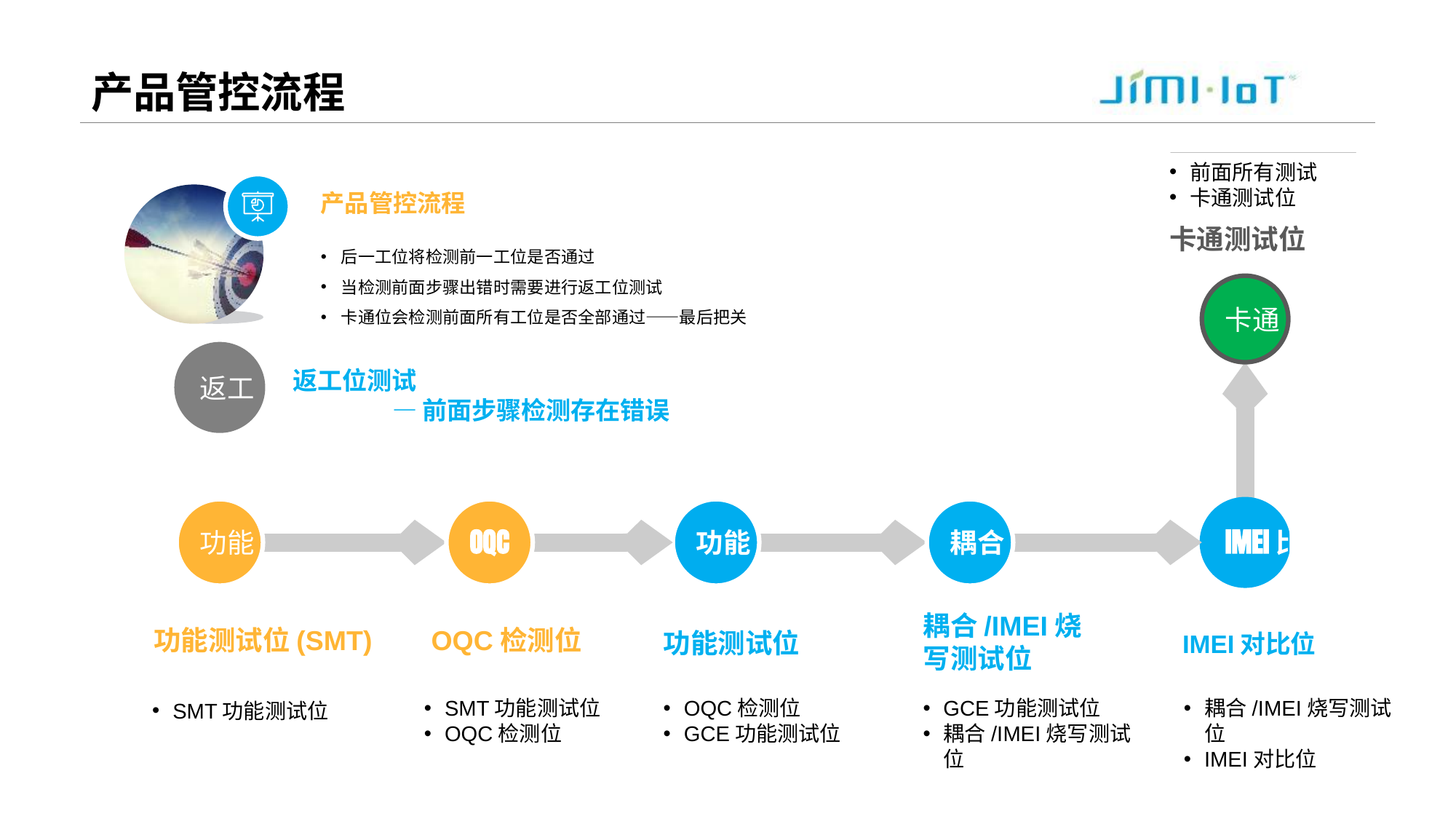

# 产品管控流程
前面所有测试
卡通测试位

产品管控流程

卡通测试位
后一工位将检测前一工位是否通过
当检测前面步骤出错时需要进行返工位测试
卡通位会检测前面所有工位是否全部通过——最后把关
卡通

返工
返工位测试
	—前面步骤检测存在错误
功能
OQC
功能
耦合
IMEI比对
功能测试位(SMT)
OQC检测位
功能测试位
耦合/IMEI烧写测试位
IMEI对比位
SMT功能测试位
OQC检测位
OQC检测位
GCE功能测试位
GCE功能测试位
耦合/IMEI烧写测试位
耦合/IMEI烧写测试位
IMEI对比位
SMT功能测试位